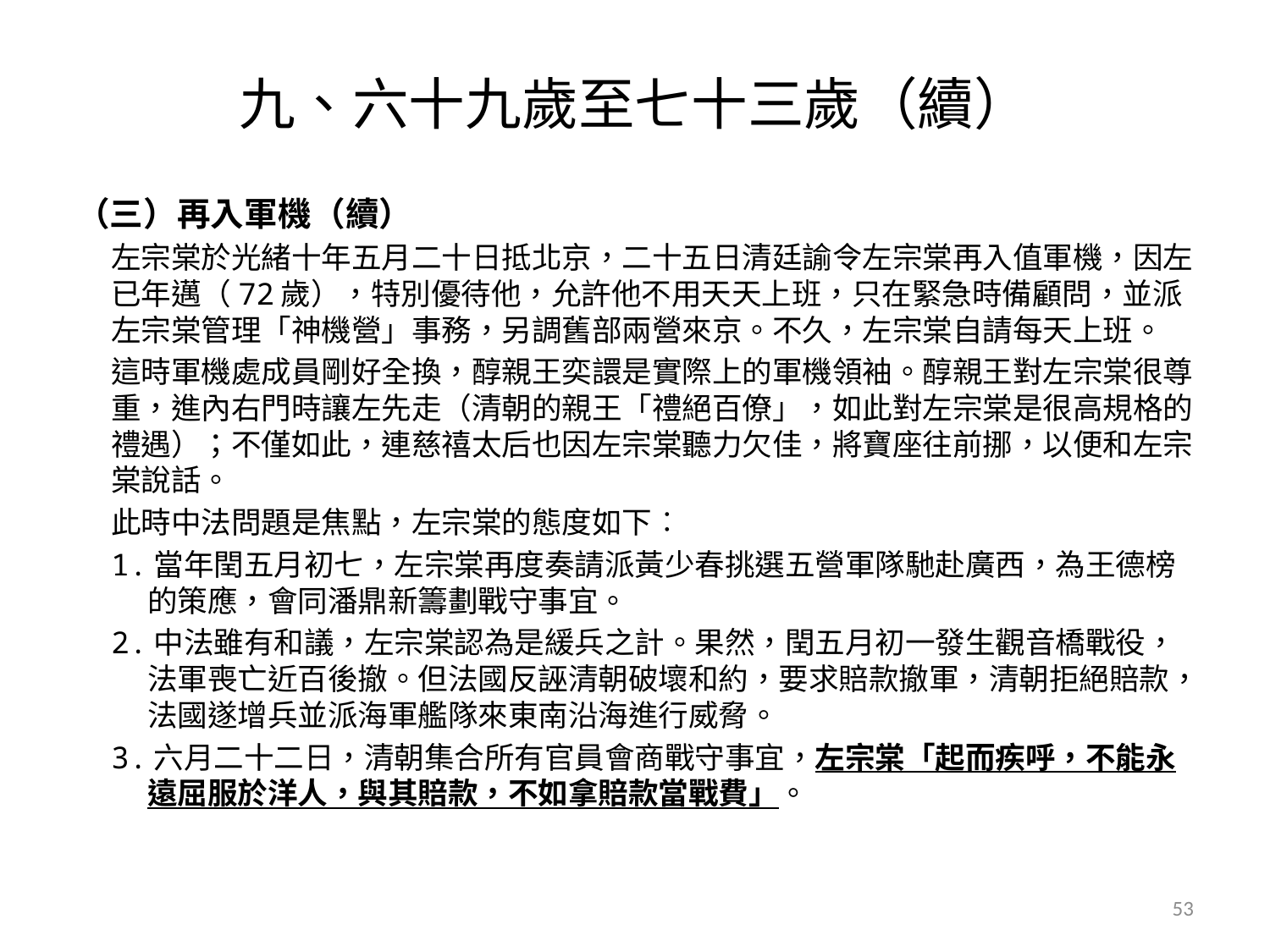

# 九、六十九歲至七十三歲（續）
（三）再入軍機（續）
左宗棠於光緒十年五月二十日抵北京，二十五日清廷諭令左宗棠再入值軍機，因左已年邁（72歲），特別優待他，允許他不用天天上班，只在緊急時備顧問，並派左宗棠管理「神機營」事務，另調舊部兩營來京。不久，左宗棠自請每天上班。
這時軍機處成員剛好全換，醇親王奕譞是實際上的軍機領袖。醇親王對左宗棠很尊重，進內右門時讓左先走（清朝的親王「禮絕百僚」，如此對左宗棠是很高規格的禮遇）；不僅如此，連慈禧太后也因左宗棠聽力欠佳，將寶座往前挪，以便和左宗棠說話。
此時中法問題是焦點，左宗棠的態度如下︰
1.當年閏五月初七，左宗棠再度奏請派黃少春挑選五營軍隊馳赴廣西，為王德榜的策應，會同潘鼎新籌劃戰守事宜。
2.中法雖有和議，左宗棠認為是緩兵之計。果然，閏五月初一發生觀音橋戰役，法軍喪亡近百後撤。但法國反誣清朝破壞和約，要求賠款撤軍，清朝拒絕賠款，法國遂增兵並派海軍艦隊來東南沿海進行威脅。
3.六月二十二日，清朝集合所有官員會商戰守事宜，左宗棠「起而疾呼，不能永遠屈服於洋人，與其賠款，不如拿賠款當戰費」。

53